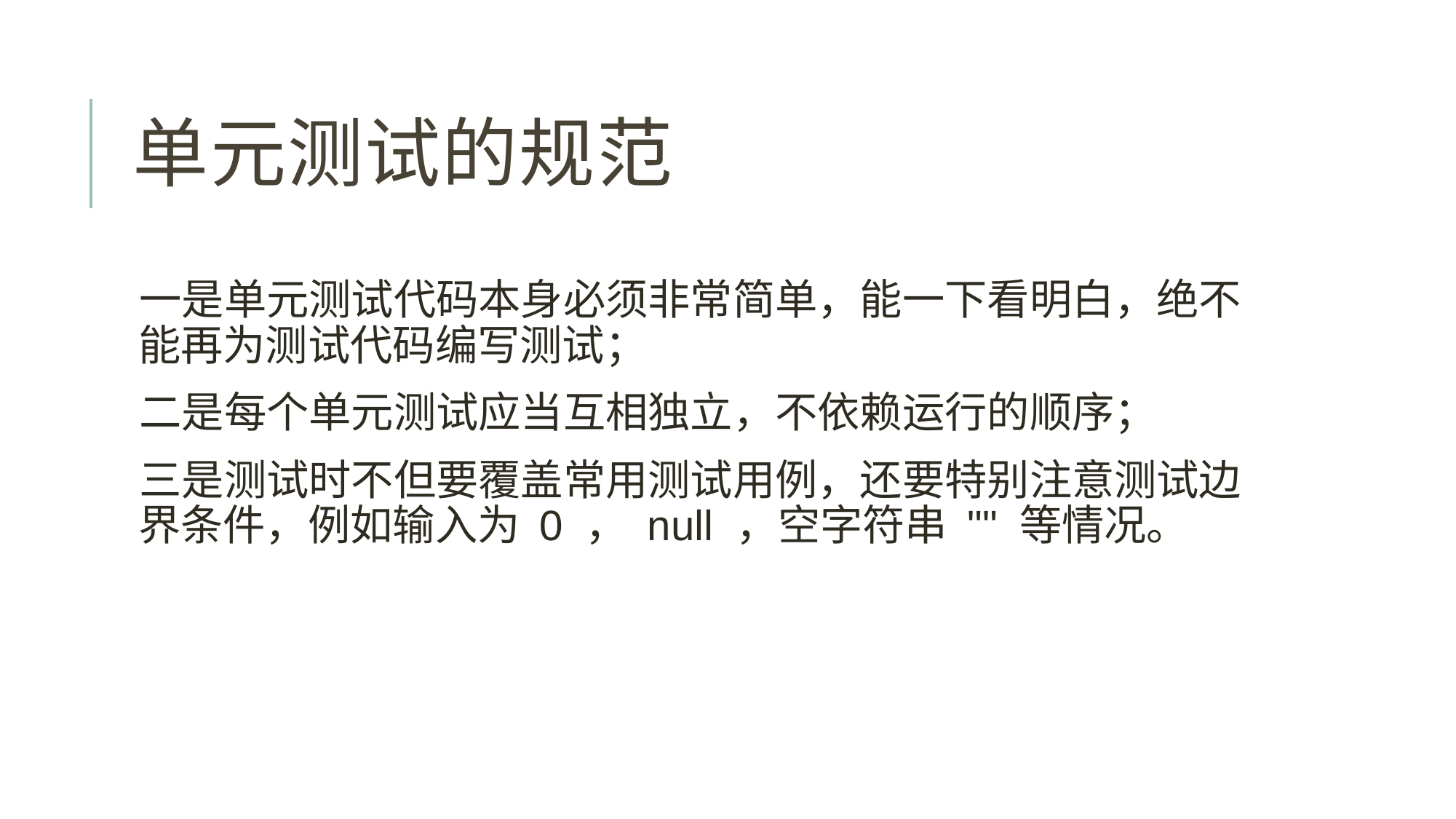

# 单元测试的规范
一是单元测试代码本身必须非常简单，能一下看明白，绝不能再为测试代码编写测试；
二是每个单元测试应当互相独立，不依赖运行的顺序；
三是测试时不但要覆盖常用测试用例，还要特别注意测试边界条件，例如输入为 0 ， null ，空字符串 "" 等情况。